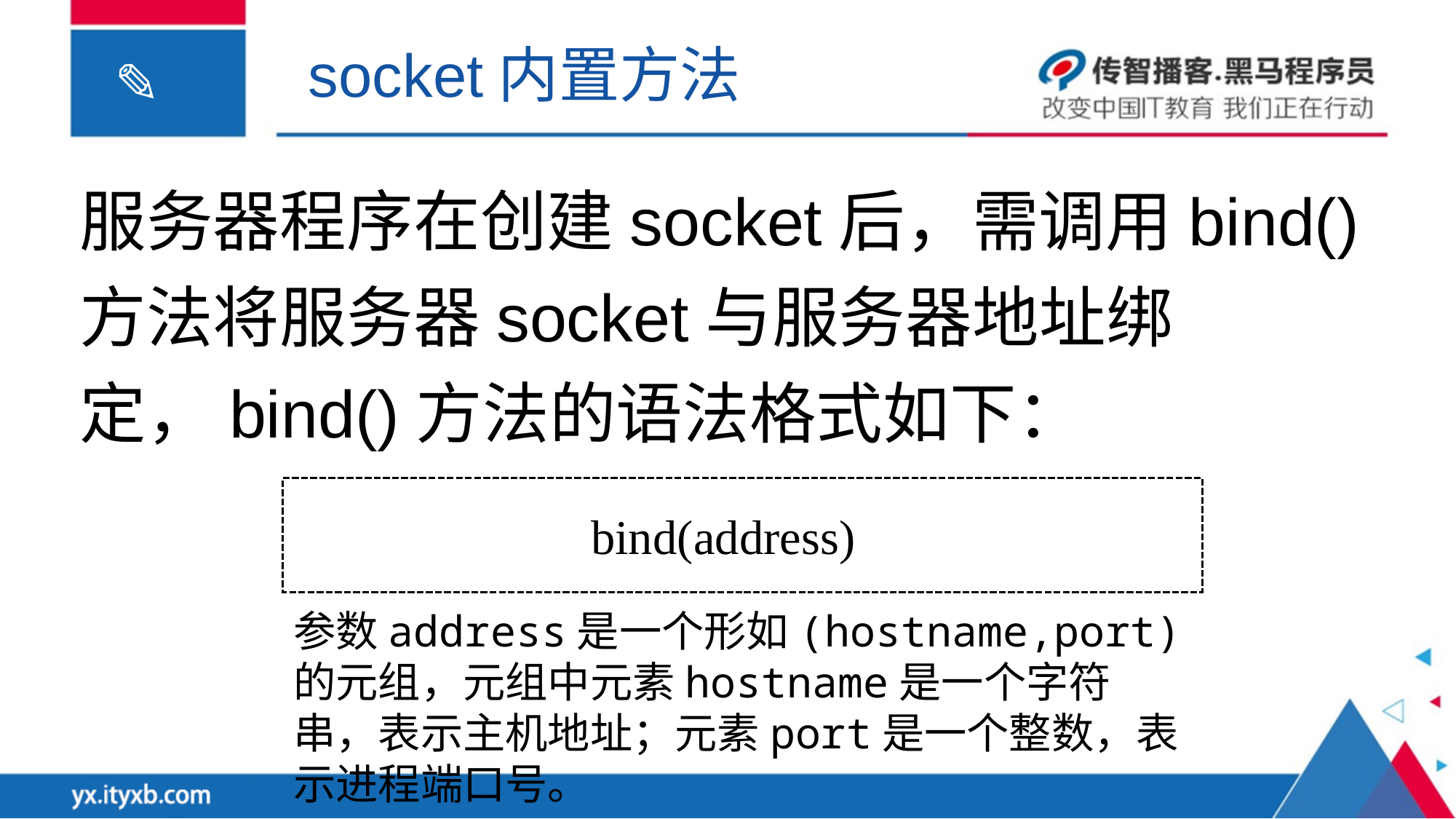

socket内置方法
服务器程序在创建socket后，需调用bind()方法将服务器socket与服务器地址绑定，bind()方法的语法格式如下：

bind(address)
参数address是一个形如(hostname,port)的元组，元组中元素hostname是一个字符串，表示主机地址；元素port是一个整数，表示进程端口号。